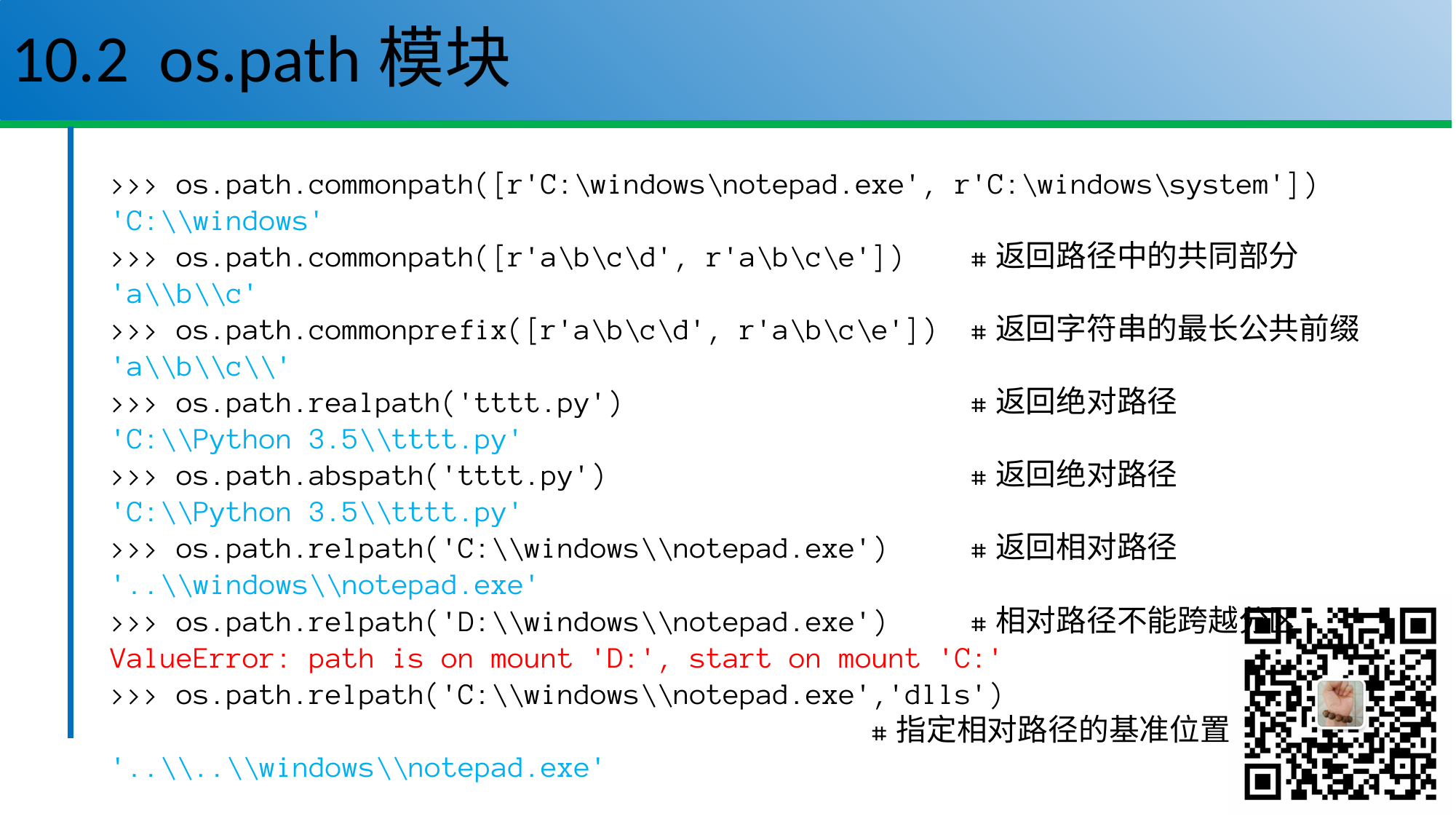

# 10.2  os.path模块
>>> os.path.commonpath([r'C:\windows\notepad.exe', r'C:\windows\system'])
'C:\\windows'
>>> os.path.commonpath([r'a\b\c\d', r'a\b\c\e'])    #返回路径中的共同部分
'a\\b\\c'
>>> os.path.commonprefix([r'a\b\c\d', r'a\b\c\e'])  #返回字符串的最长公共前缀
'a\\b\\c\\'
>>> os.path.realpath('tttt.py')                     #返回绝对路径
'C:\\Python 3.5\\tttt.py'
>>> os.path.abspath('tttt.py')                      #返回绝对路径
'C:\\Python 3.5\\tttt.py'
>>> os.path.relpath('C:\\windows\\notepad.exe')     #返回相对路径
'..\\windows\\notepad.exe'
>>> os.path.relpath('D:\\windows\\notepad.exe')     #相对路径不能跨越分区
ValueError: path is on mount 'D:', start on mount 'C:'
>>> os.path.relpath('C:\\windows\\notepad.exe','dlls')
                                              #指定相对路径的基准位置
'..\\..\\windows\\notepad.exe'
11